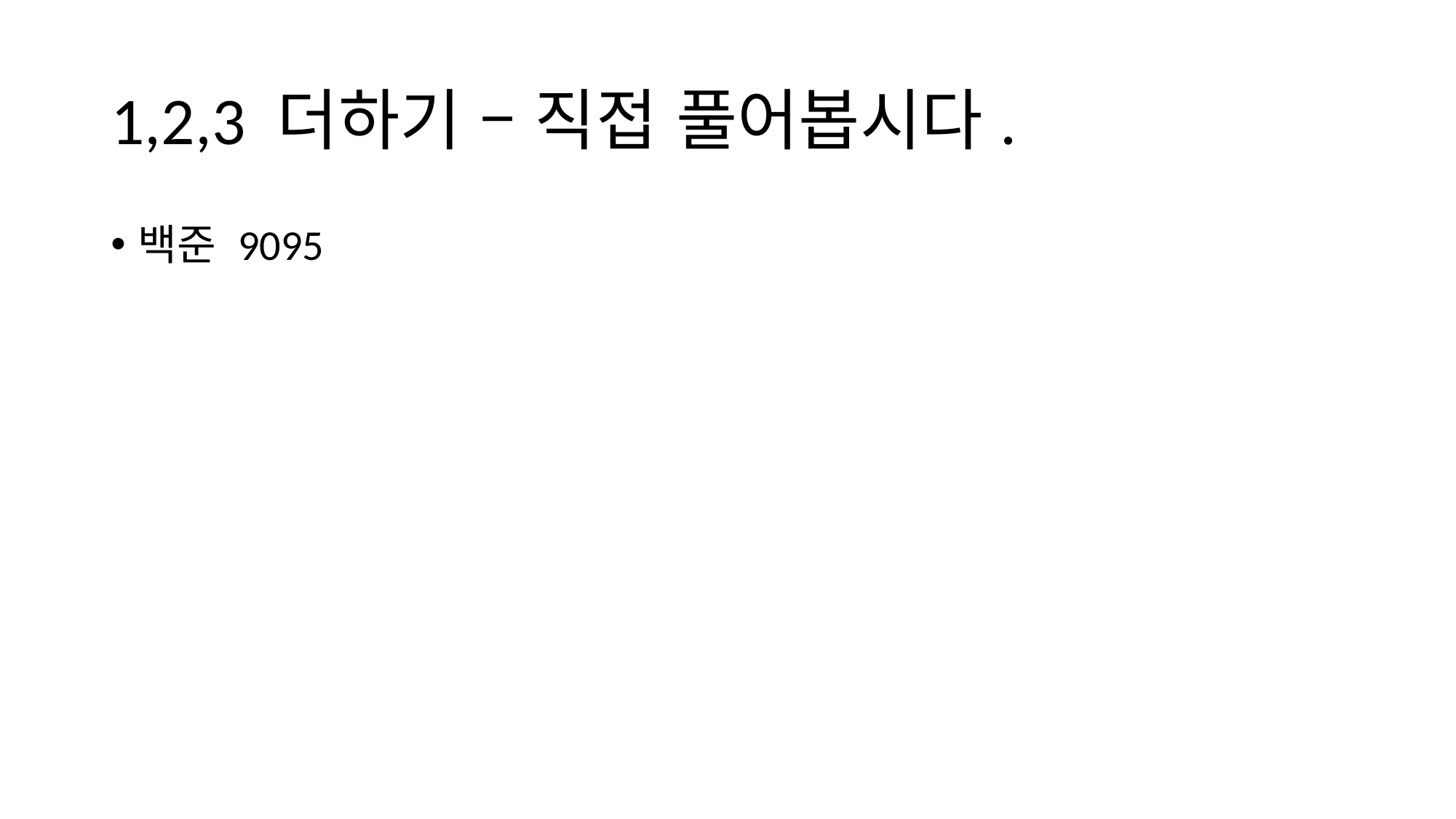

# 1,2,3 더하기 – 직접 풀어봅시다.
백준 9095